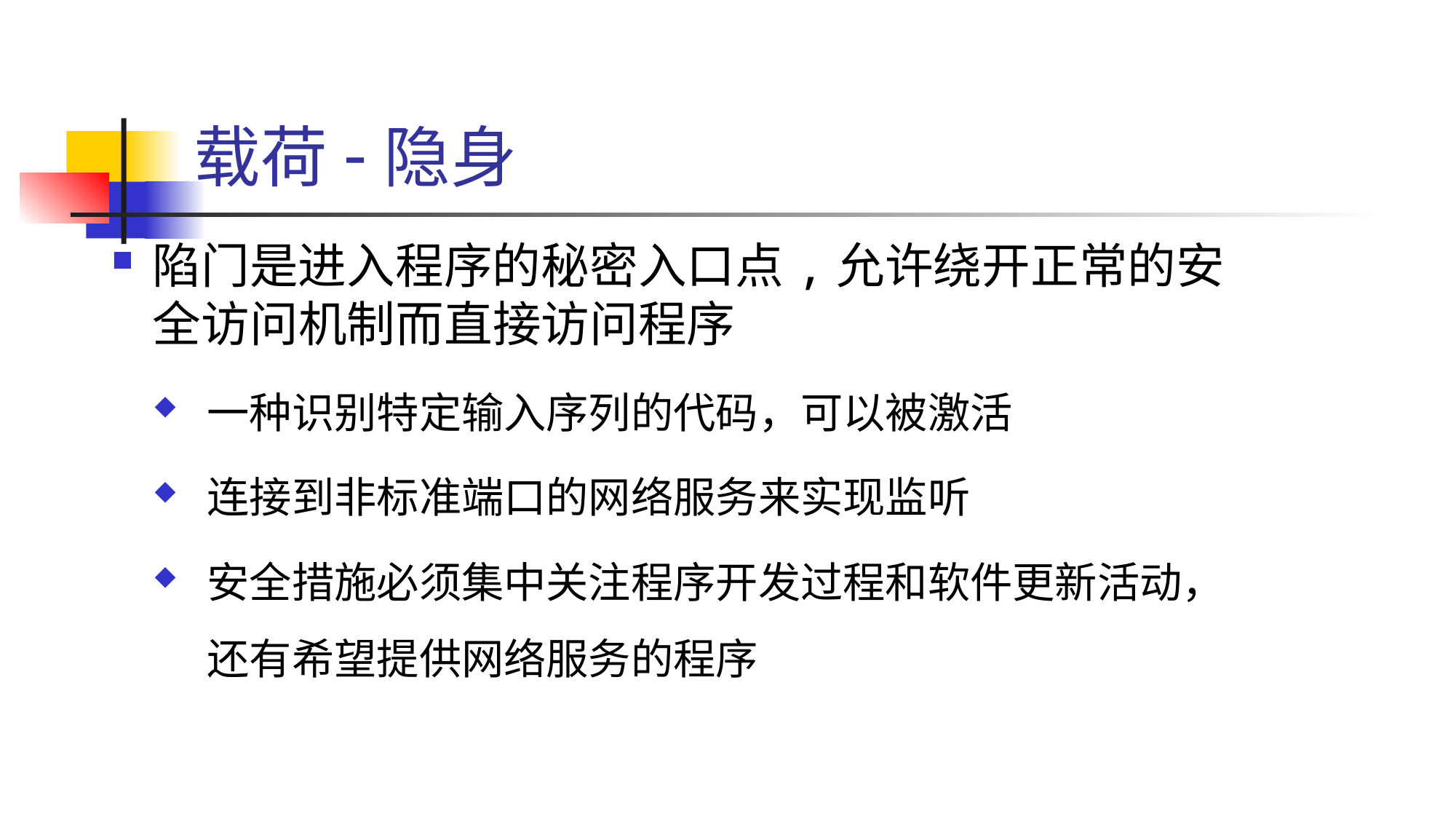

# 载荷-隐身
陷门是进入程序的秘密入口点,允许绕开正常的安全访问机制而直接访问程序
一种识别特定输入序列的代码，可以被激活
连接到非标准端口的网络服务来实现监听
安全措施必须集中关注程序开发过程和软件更新活动，还有希望提供网络服务的程序